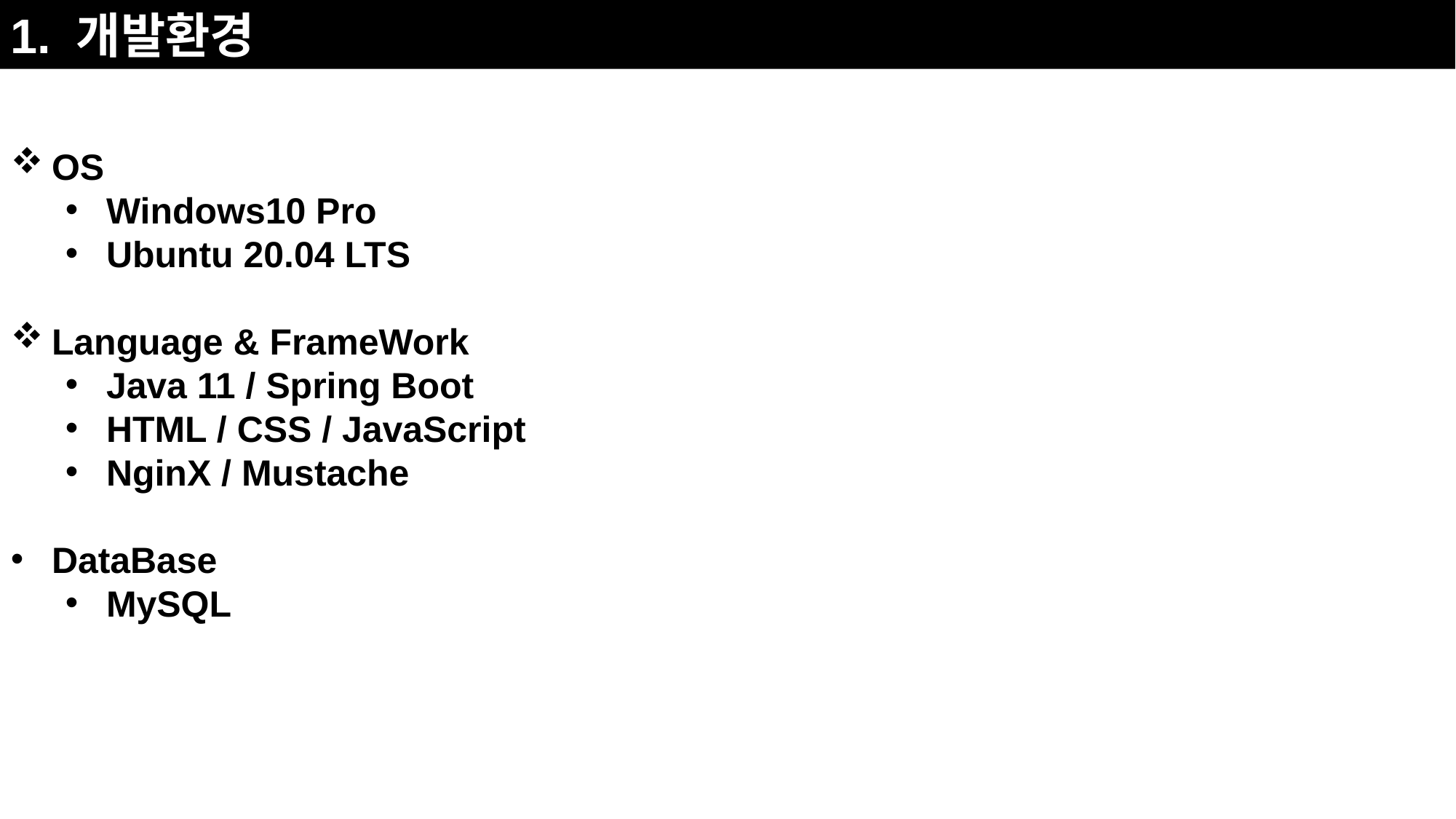

1. 개발환경
OS
Windows10 Pro
Ubuntu 20.04 LTS

Language & FrameWork
Java 11 / Spring Boot
HTML / CSS / JavaScript
NginX / Mustache

DataBase
MySQL